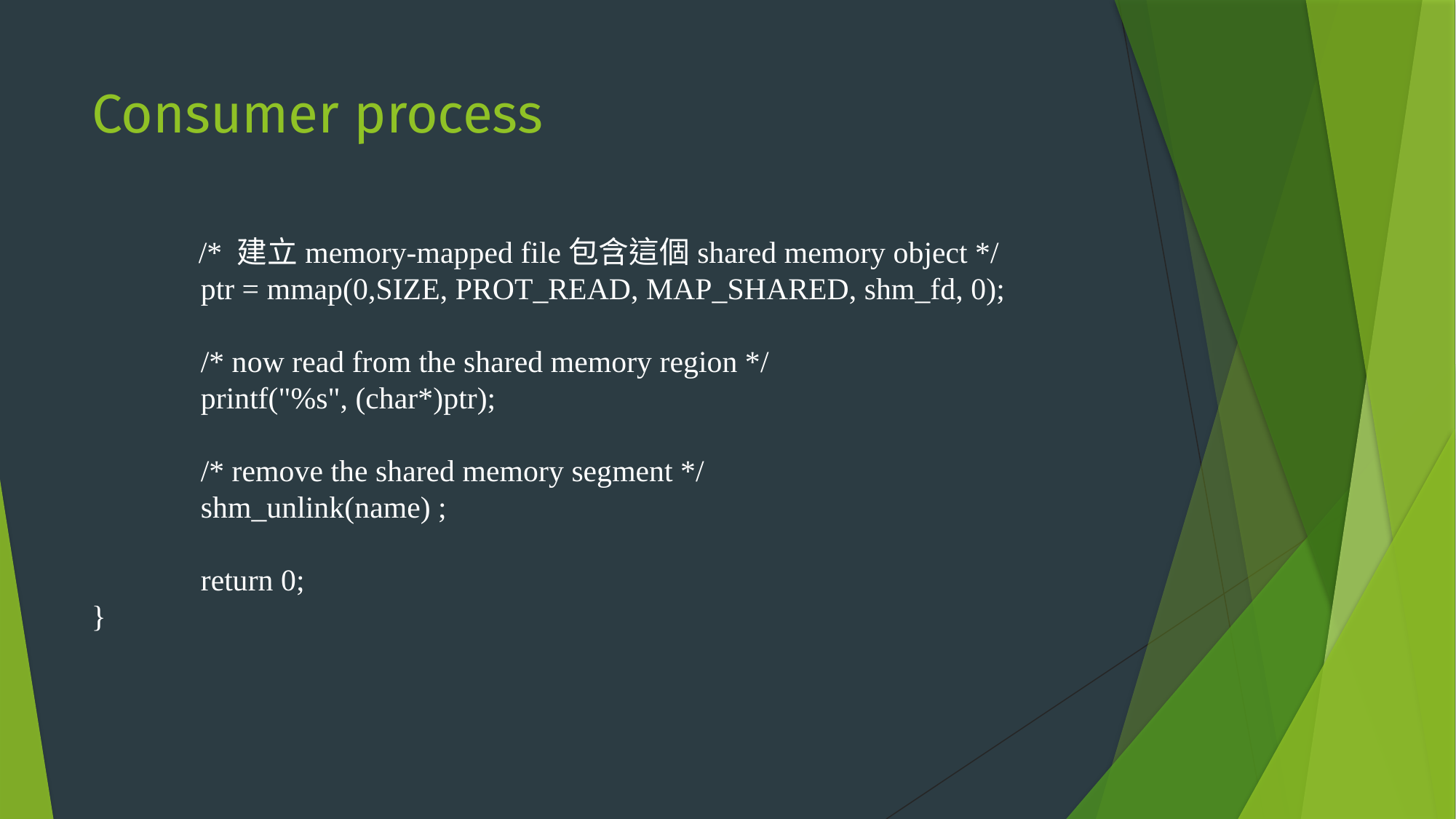

# Consumer process

              /* 建立memory-mapped file包含這個shared memory object */
	ptr = mmap(0,SIZE, PROT_READ, MAP_SHARED, shm_fd, 0);

	/* now read from the shared memory region */
	printf("%s", (char*)ptr);

	/* remove the shared memory segment */
	shm_unlink(name) ;

	return 0;
}